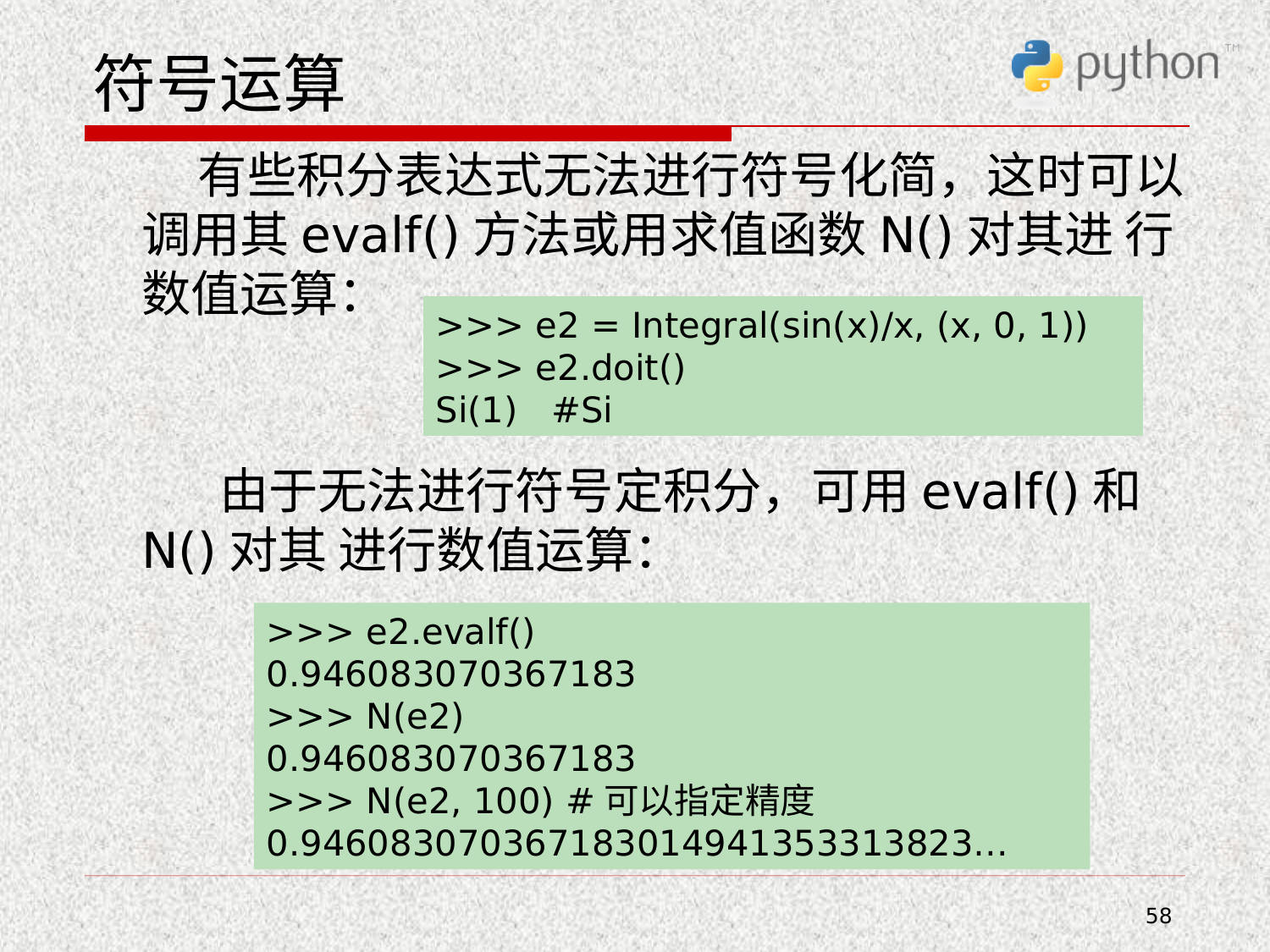

# 符号运算
          有些积分表达式无法进行符号化简，这时可以调用其evalf()方法或用求值函数N()对其进 行数值运算：

      由于无法进行符号定积分，可用evalf()和N()对其 进行数值运算：
>>> e2 = Integral(sin(x)/x, (x, 0, 1))
>>> e2.doit()
Si(1)   #Si
>>> e2.evalf()
0.946083070367183
>>> N(e2)
0.946083070367183
>>> N(e2, 100) #可以指定精度
0.946083070367183014941353313823…
58